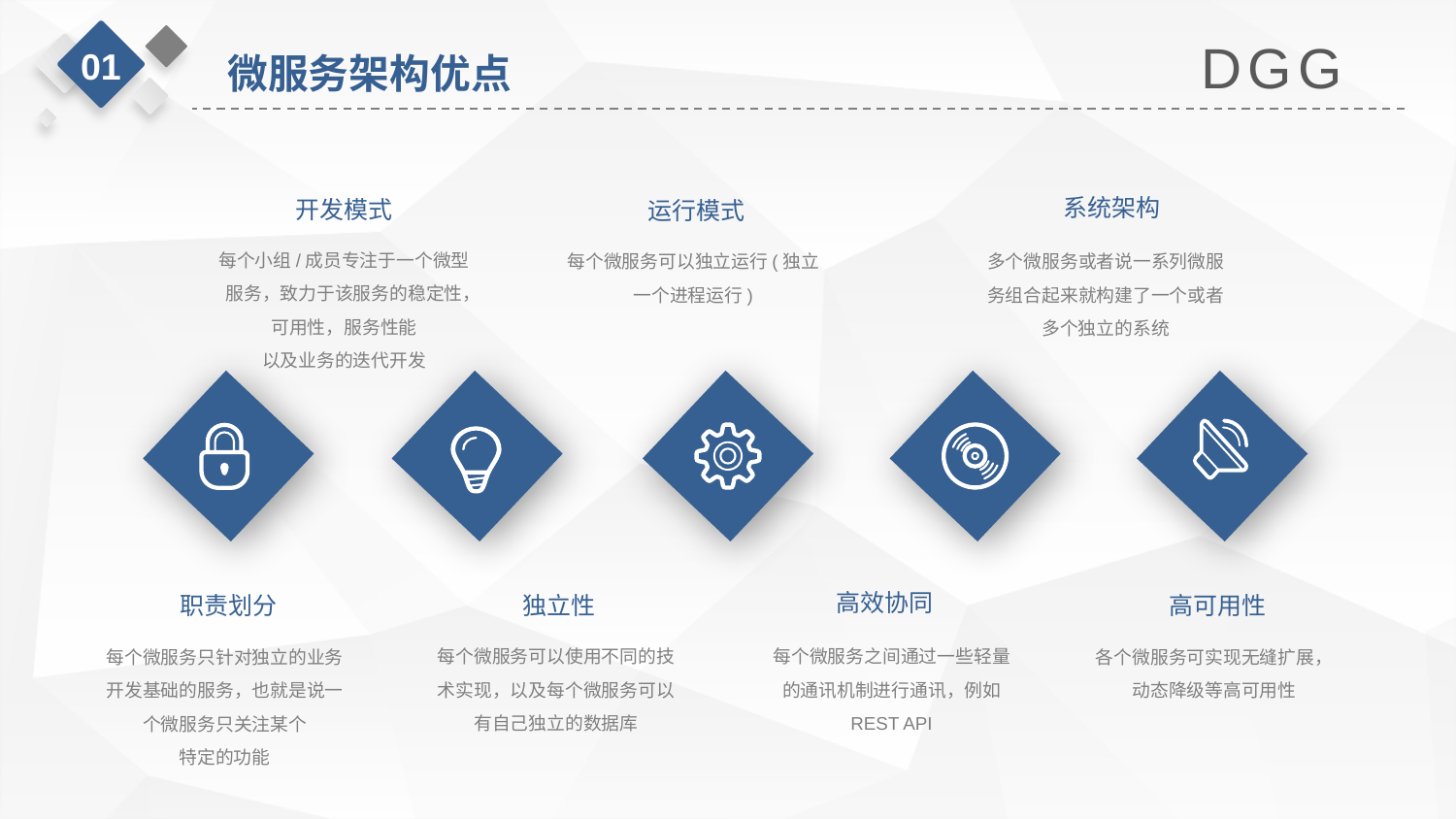

DGG

01

微服务架构优点
系统架构
开发模式
运行模式
每个小组/成员专注于一个微型服务，致力于该服务的稳定性，可用性，服务性能
以及业务的迭代开发
每个微服务可以独立运行(独立一个进程运行)
多个微服务或者说一系列微服务组合起来就构建了一个或者多个独立的系统

高效协同
独立性
职责划分
高可用性
每个微服务可以使用不同的技术实现，以及每个微服务可以有自己独立的数据库
每个微服务之间通过一些轻量的通讯机制进行通讯，例如 REST API
每个微服务只针对独立的业务开发基础的服务，也就是说一个微服务只关注某个
特定的功能
各个微服务可实现无缝扩展，动态降级等高可用性